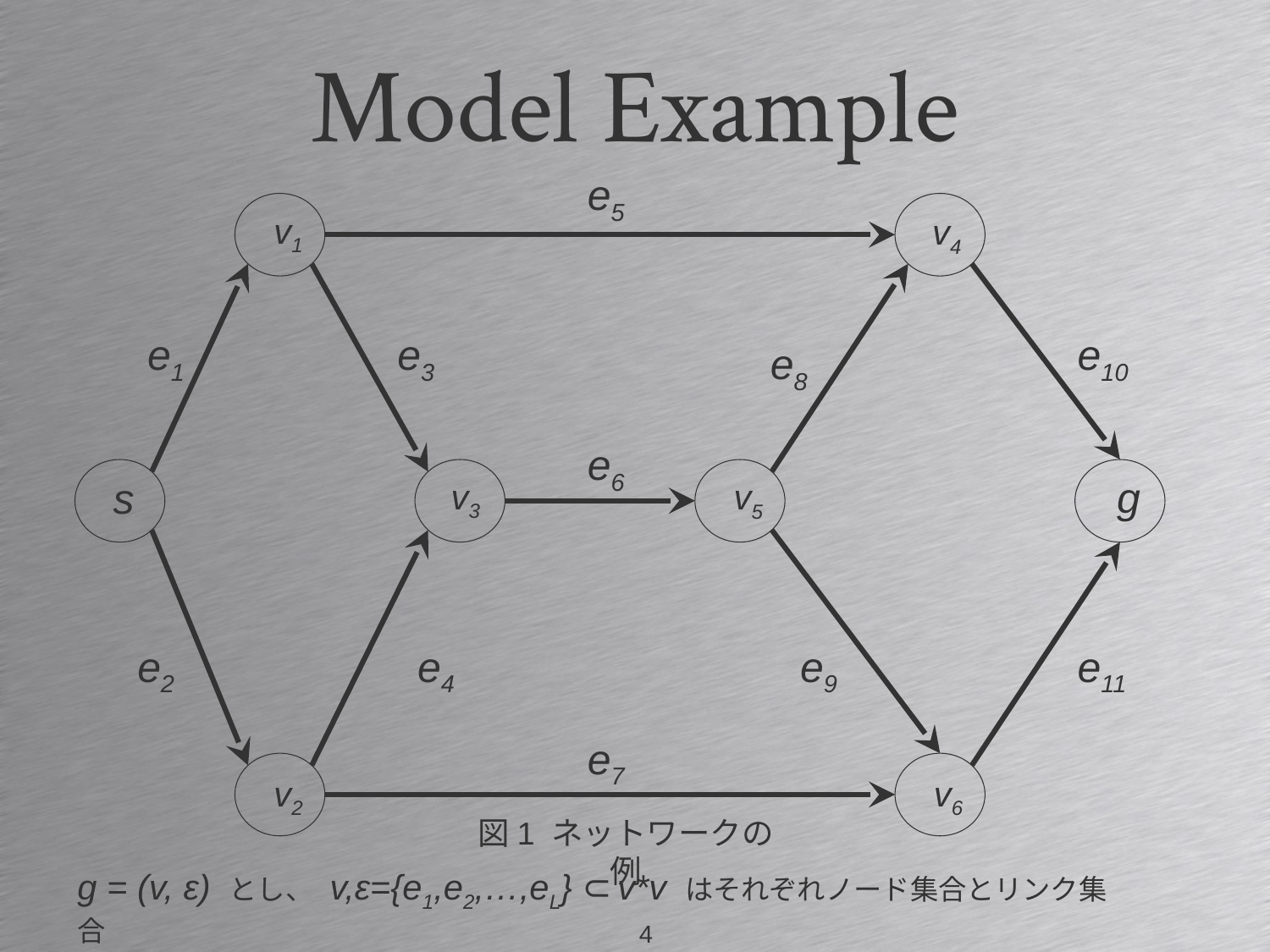

Model Example
e5

v1
v4
e1
e3
e10
e8
e6

g
s
v3
v5
e2
e4
e9
e11
e7

v2
v6
図1 ネットワークの例
g = (v, ε) とし、 v,ε={e1,e2,…,eL} ⊂v*v はそれぞれノード集合とリンク集合
4